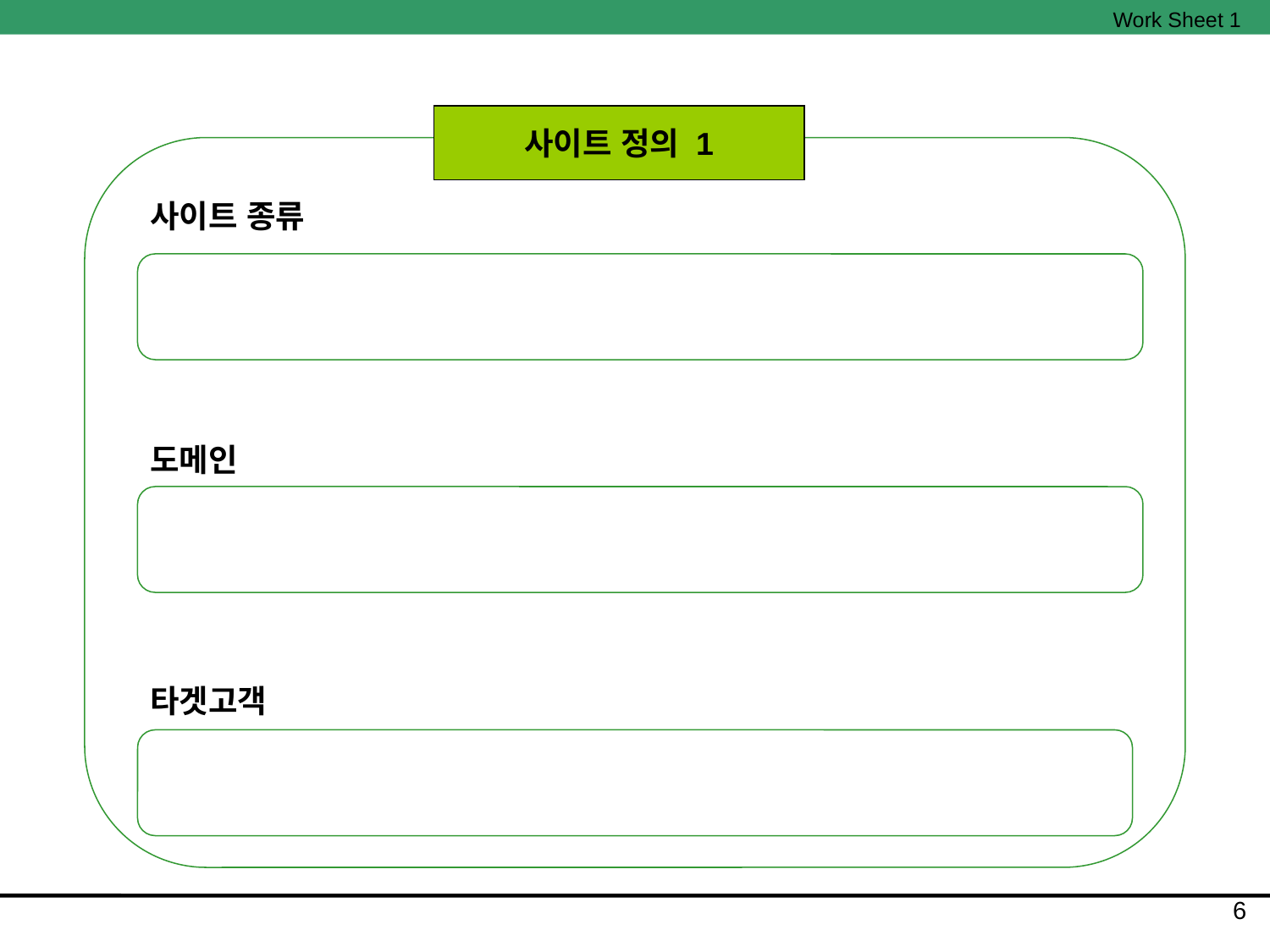

Work Sheet 1
사이트 정의 1

사이트 종류

도메인

타겟고객

6